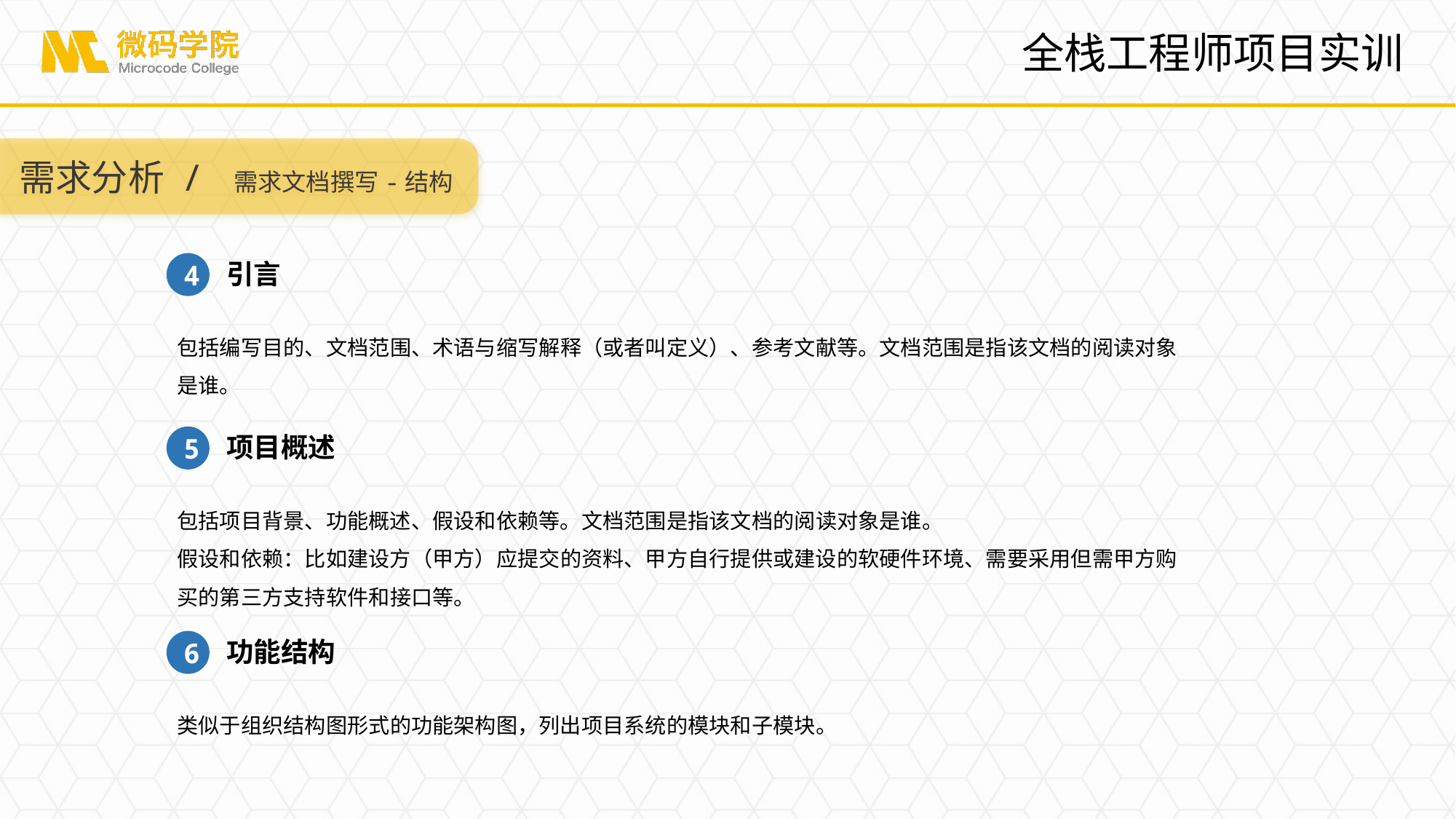

需求分析 / 需求文档撰写-结构
引言
4
包括编写目的、文档范围、术语与缩写解释（或者叫定义）、参考文献等。文档范围是指该文档的阅读对象是谁。
项目概述
5
包括项目背景、功能概述、假设和依赖等。文档范围是指该文档的阅读对象是谁。
假设和依赖：比如建设方（甲方）应提交的资料、甲方自行提供或建设的软硬件环境、需要采用但需甲方购买的第三方支持软件和接口等。
功能结构
6
类似于组织结构图形式的功能架构图，列出项目系统的模块和子模块。